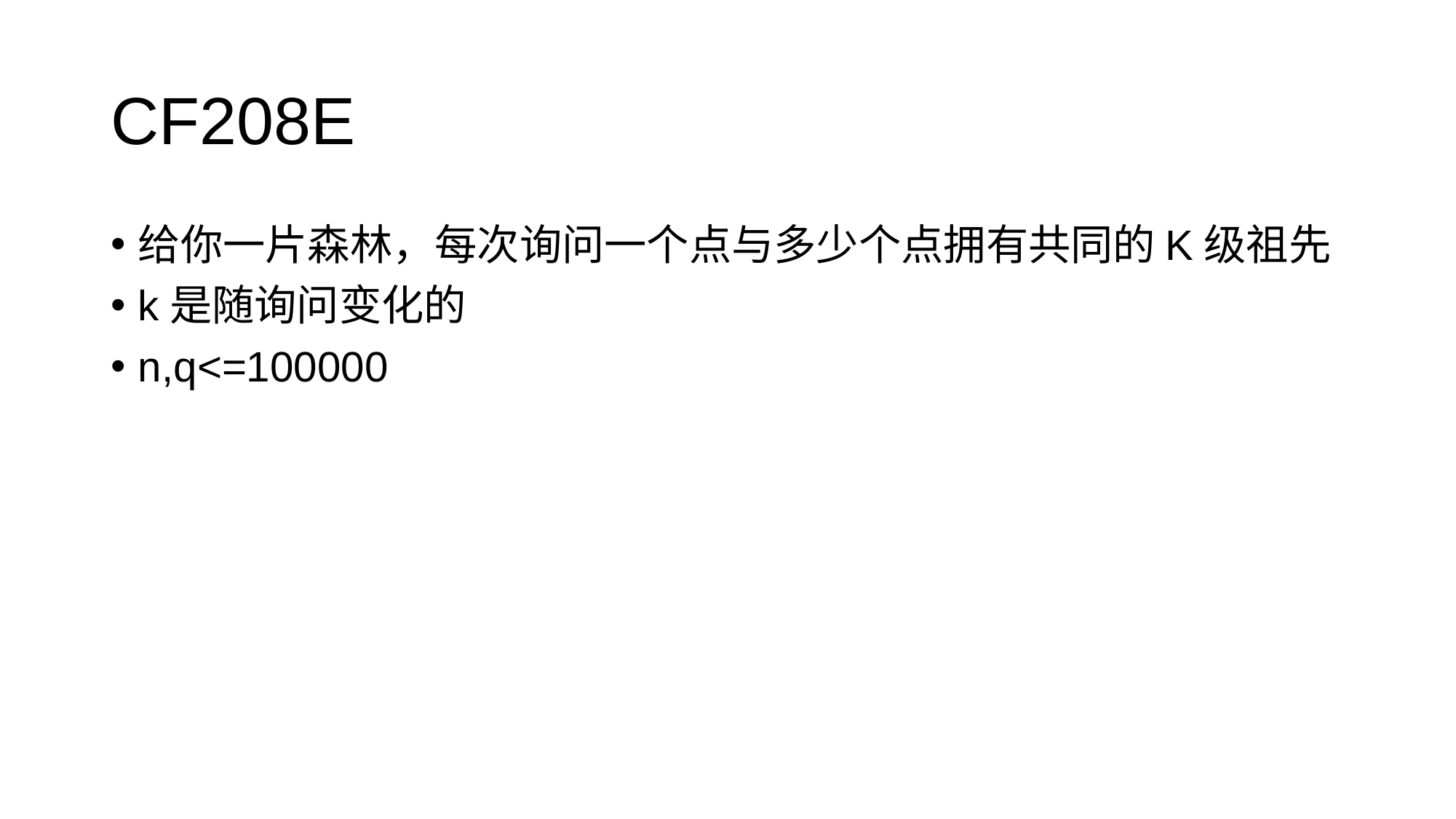

# CF208E
给你一片森林，每次询问一个点与多少个点拥有共同的K级祖先
k是随询问变化的
n,q<=100000